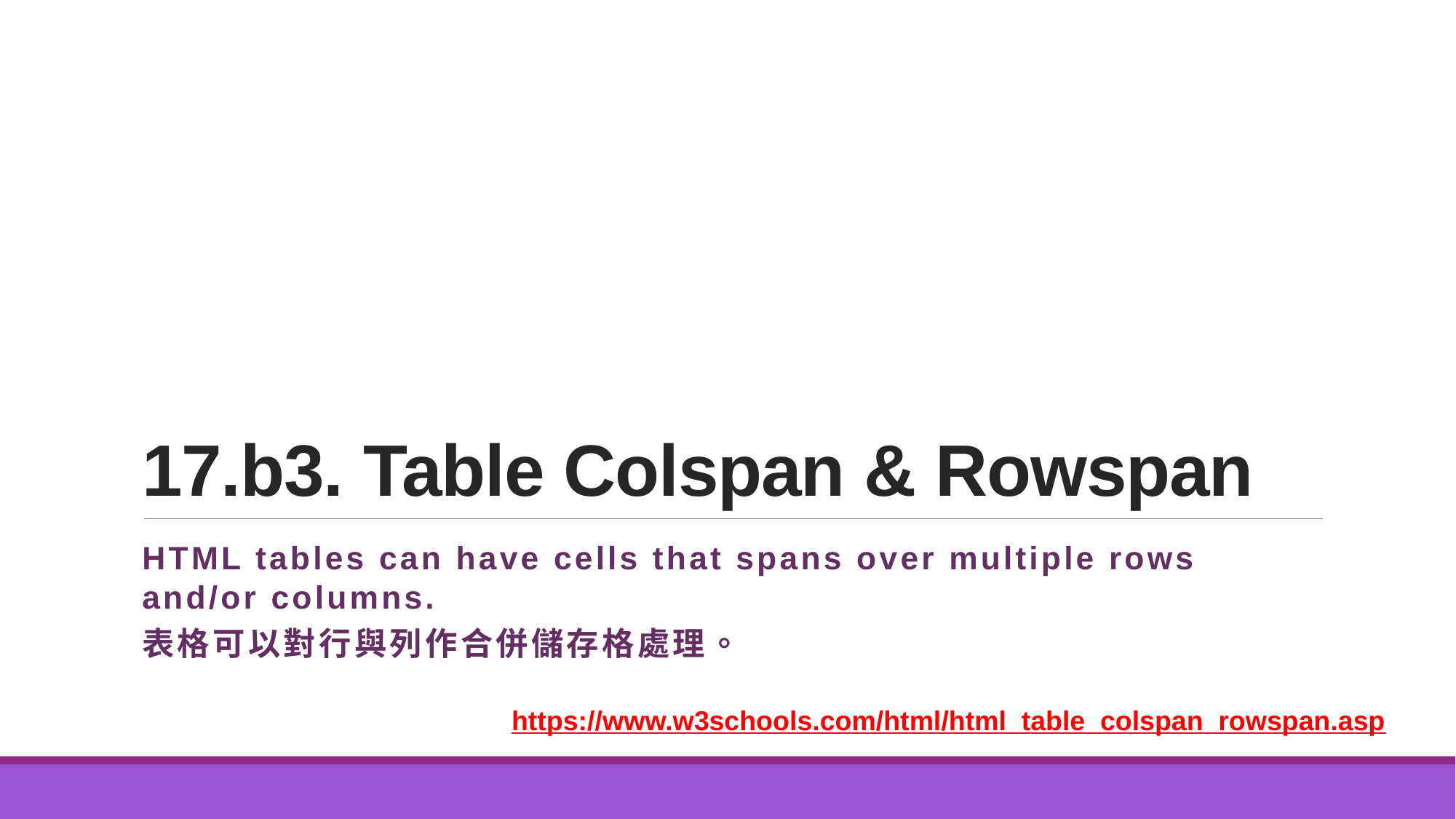

# 17.b3. Table Colspan & Rowspan
HTML tables can have cells that spans over multiple rows and/or columns.
表格可以對行與列作合併儲存格處理。
https://www.w3schools.com/html/html_table_colspan_rowspan.asp